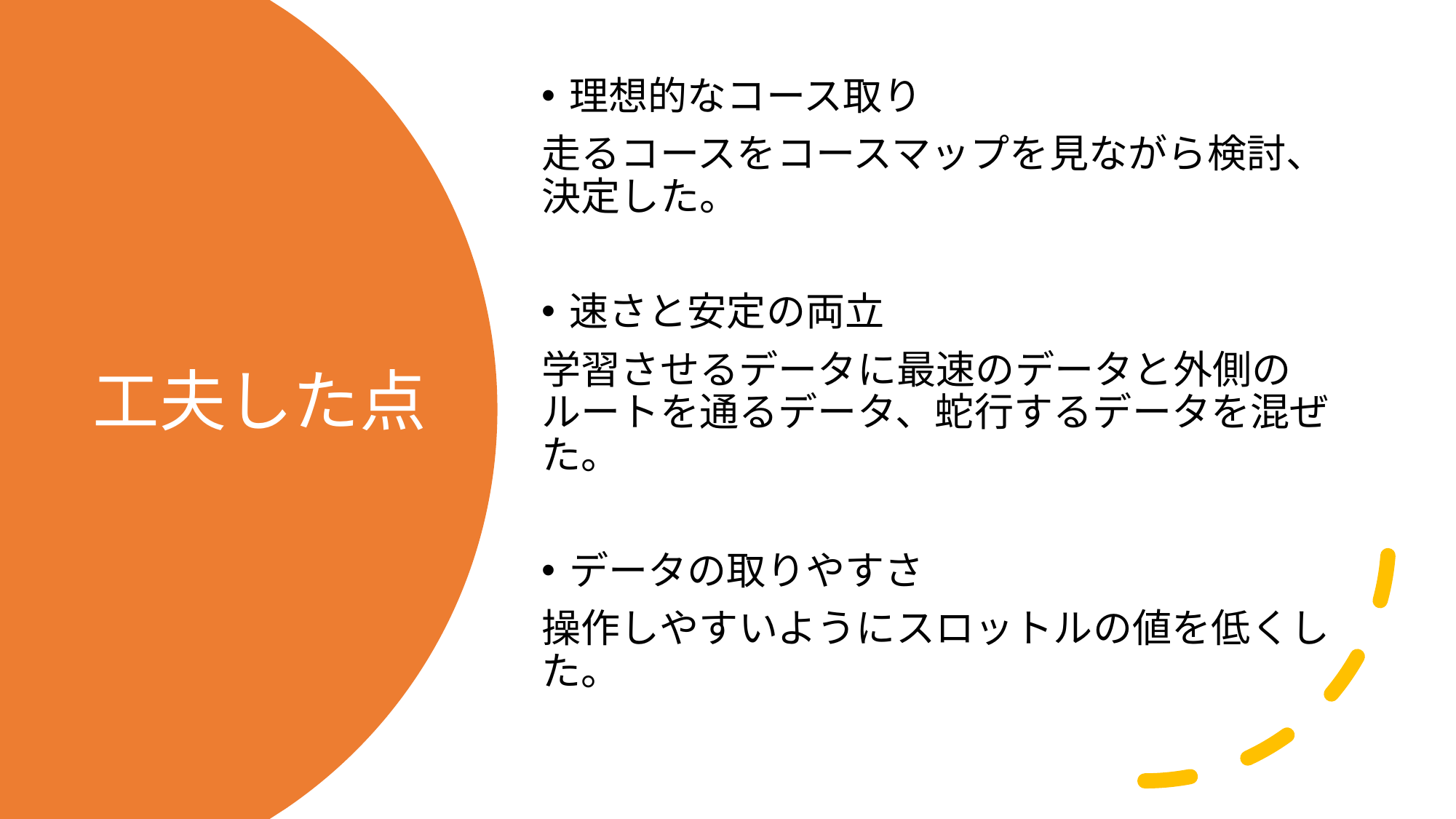

理想的なコース取り
走るコースをコースマップを見ながら検討、決定した。

速さと安定の両立
学習させるデータに最速のデータと外側のルートを通るデータ、蛇行するデータを混ぜた。

データの取りやすさ
操作しやすいようにスロットルの値を低くした。

# 工夫した点